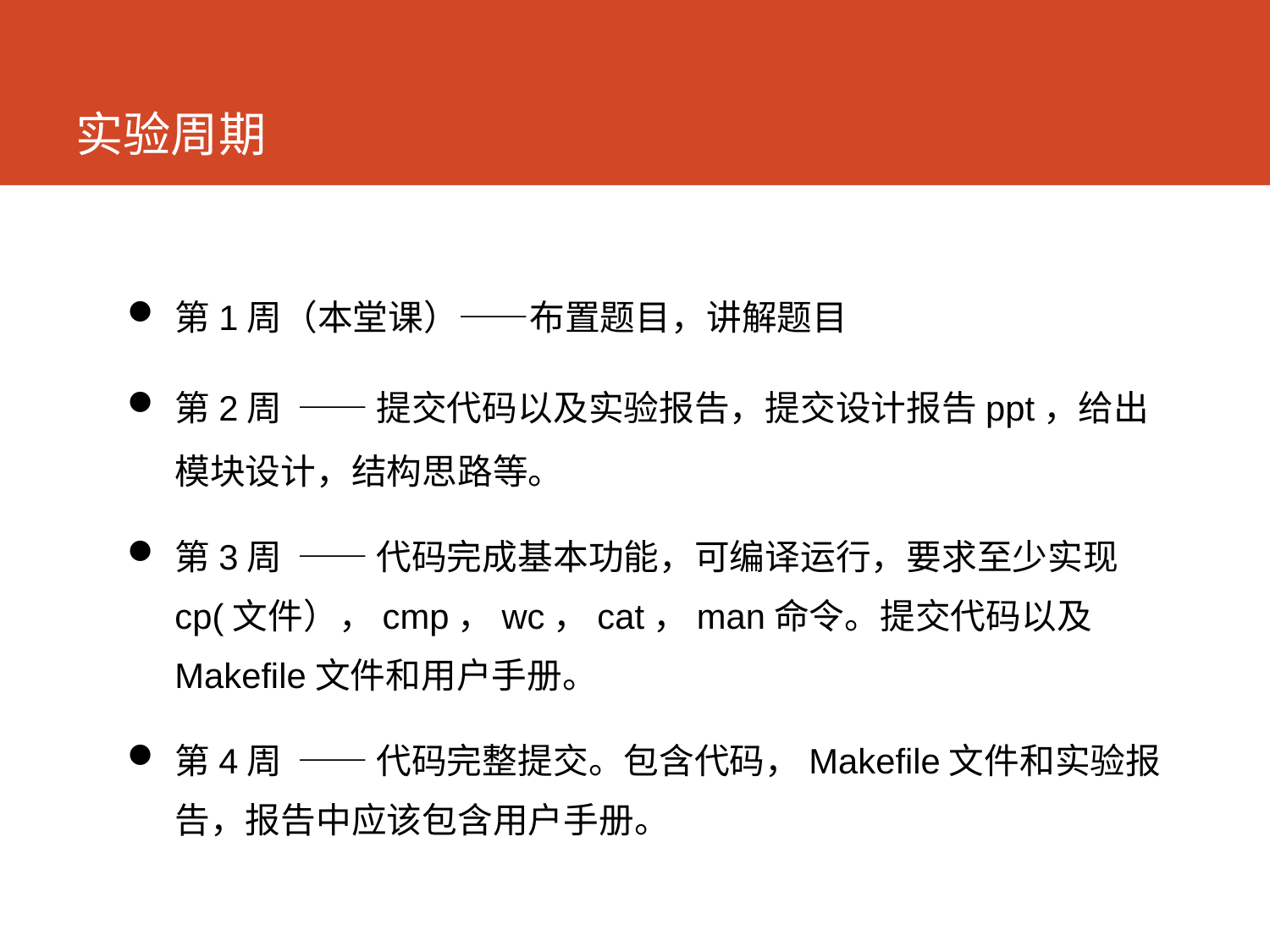

# 实验周期
第1周（本堂课）——布置题目，讲解题目
第2周  —— 提交代码以及实验报告，提交设计报告ppt，给出模块设计，结构思路等。
第3周  —— 代码完成基本功能，可编译运行，要求至少实现cp(文件），cmp，wc，cat，man命令。提交代码以及Makefile文件和用户手册。
第4周  —— 代码完整提交。包含代码，Makefile文件和实验报告，报告中应该包含用户手册。